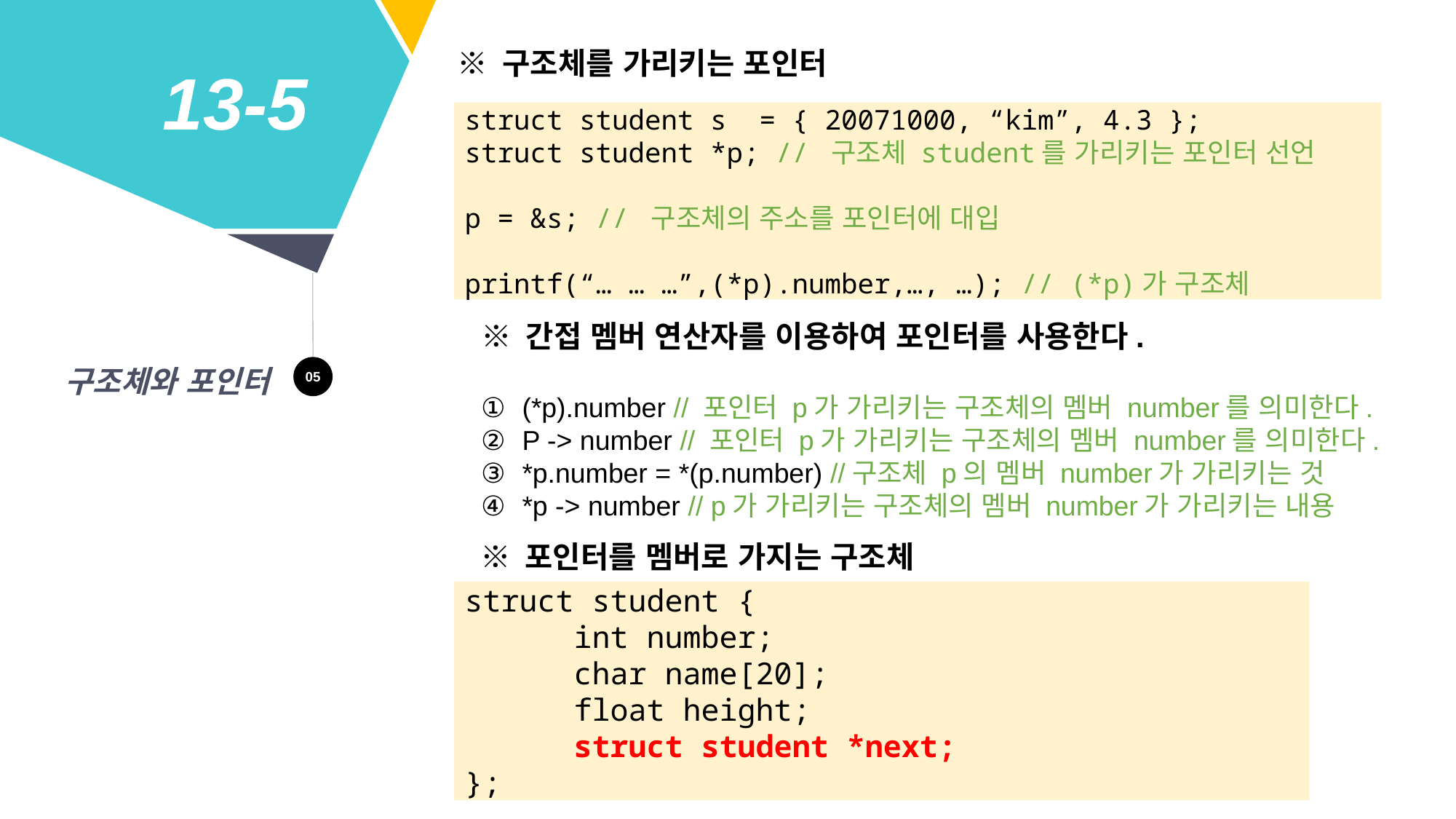

※ 구조체를 가리키는 포인터
13-5
struct student s  = { 20071000, “kim”, 4.3 };
struct student *p; // 구조체 student를 가리키는 포인터 선언

p = &s; // 구조체의 주소를 포인터에 대입

printf(“… … …”,(*p).number,…, …); // (*p)가 구조체
※ 간접 멤버 연산자를 이용하여 포인터를 사용한다.

(*p).number // 포인터 p가 가리키는 구조체의 멤버 number를 의미한다.
P -> number // 포인터 p가 가리키는 구조체의 멤버 number를 의미한다.
*p.number = *(p.number) //구조체 p의 멤버 number가 가리키는 것
*p -> number // p가 가리키는 구조체의 멤버 number가 가리키는 내용

05
구조체와 포인터
※ 포인터를 멤버로 가지는 구조체
struct student {
	int number;
	char name[20];
	float height;
	struct student *next;
};